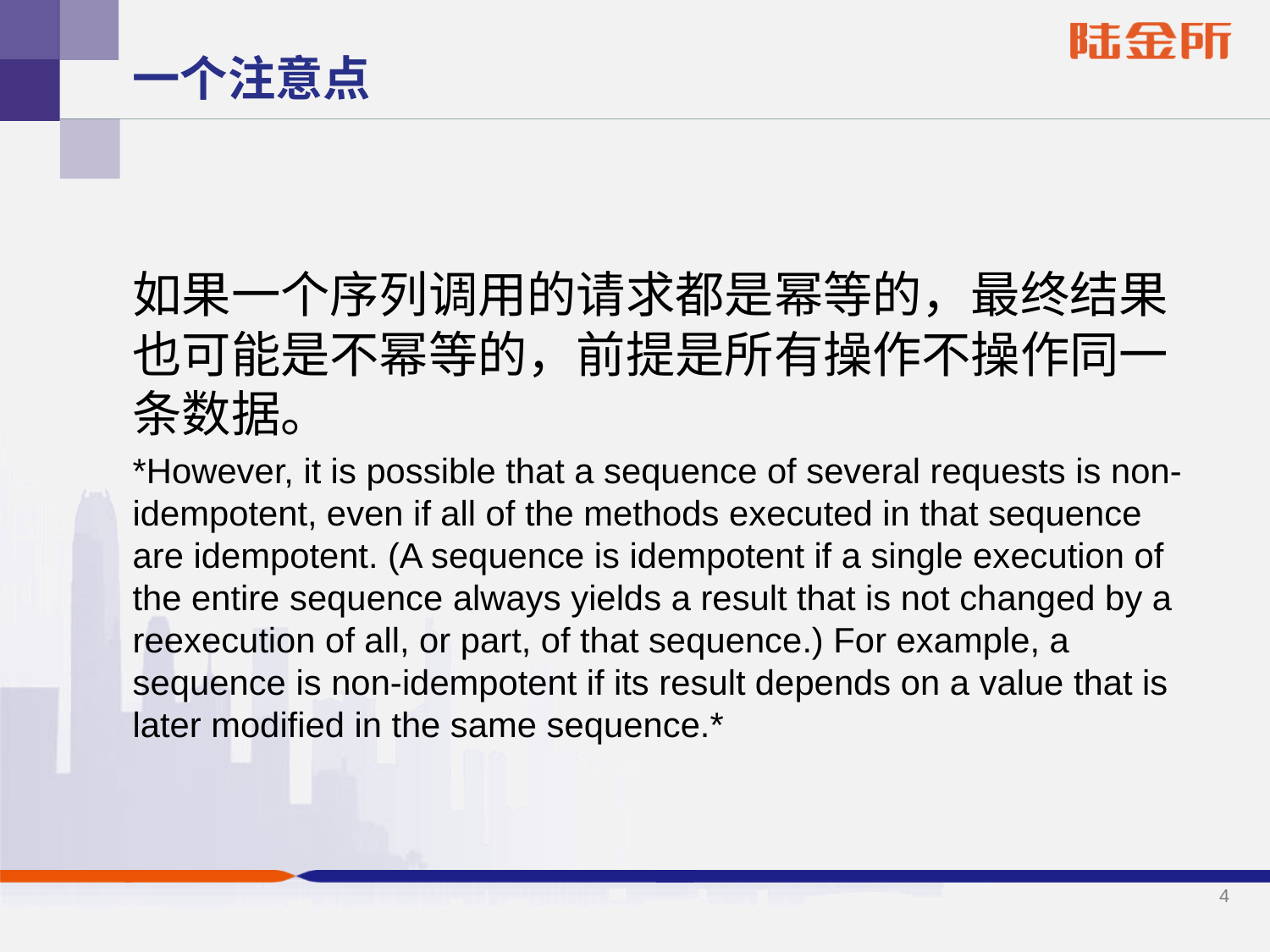

# 一个注意点

如果一个序列调用的请求都是幂等的，最终结果也可能是不幂等的，前提是所有操作不操作同一条数据。
*However, it is possible that a sequence of several requests is non- idempotent, even if all of the methods executed in that sequence are idempotent. (A sequence is idempotent if a single execution of the entire sequence always yields a result that is not changed by a reexecution of all, or part, of that sequence.) For example, a sequence is non-idempotent if its result depends on a value that is later modified in the same sequence.*
4